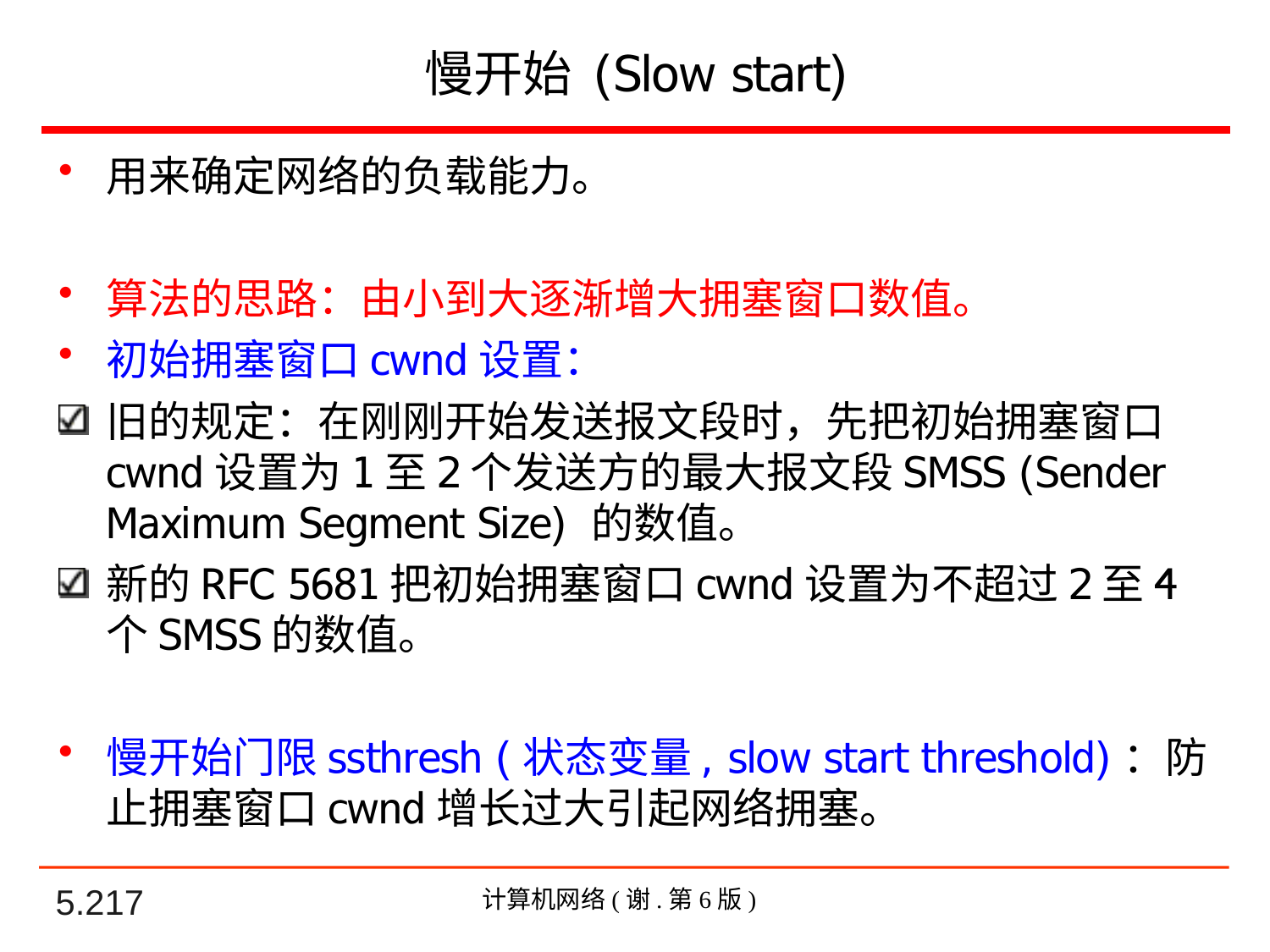

# 慢开始 (Slow start)
用来确定网络的负载能力。

算法的思路：由小到大逐渐增大拥塞窗口数值。
初始拥塞窗口cwnd设置：
旧的规定：在刚刚开始发送报文段时，先把初始拥塞窗口cwnd设置为1至2个发送方的最大报文段SMSS (Sender Maximum Segment Size) 的数值。
新的RFC 5681把初始拥塞窗口cwnd设置为不超过2至4个SMSS的数值。

慢开始门限ssthresh (状态变量, slow start threshold)：防止拥塞窗口cwnd增长过大引起网络拥塞。